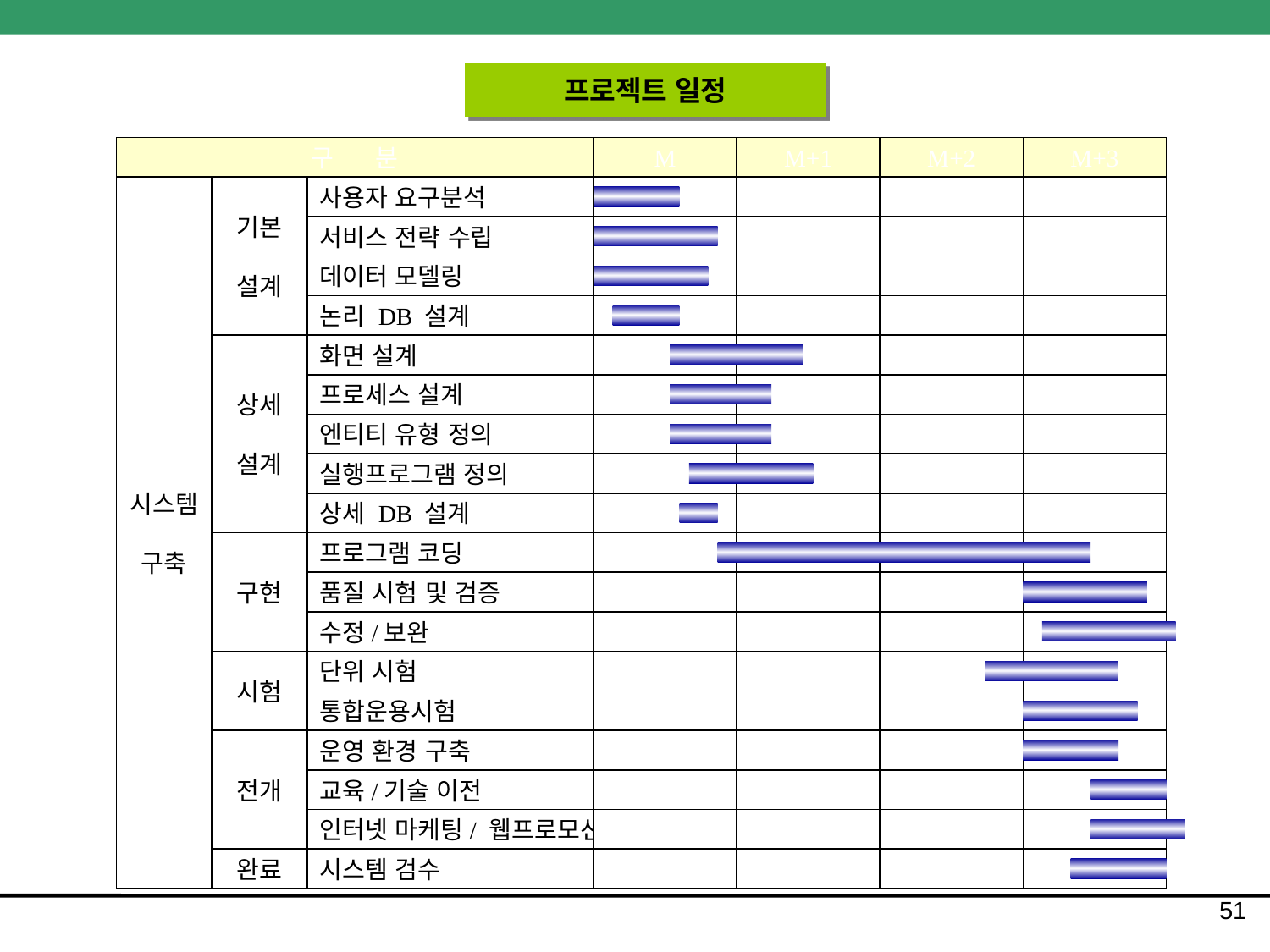

프로젝트 일정
구      분
M
M+1
M+2
M+3
시스템

구축
기본

설계
사용자 요구분석

서비스 전략 수립

데이터 모델링

논리 DB 설계

상세

설계
화면 설계

프로세스 설계

엔티티 유형 정의

실행프로그램 정의

상세 DB 설계

구현
프로그램 코딩

품질 시험 및 검증

수정/보완

시험
단위 시험

통합운용시험

전개
운영 환경 구축

교육/기술 이전

인터넷 마케팅/ 웹프로모션

완료
시스템 검수

51